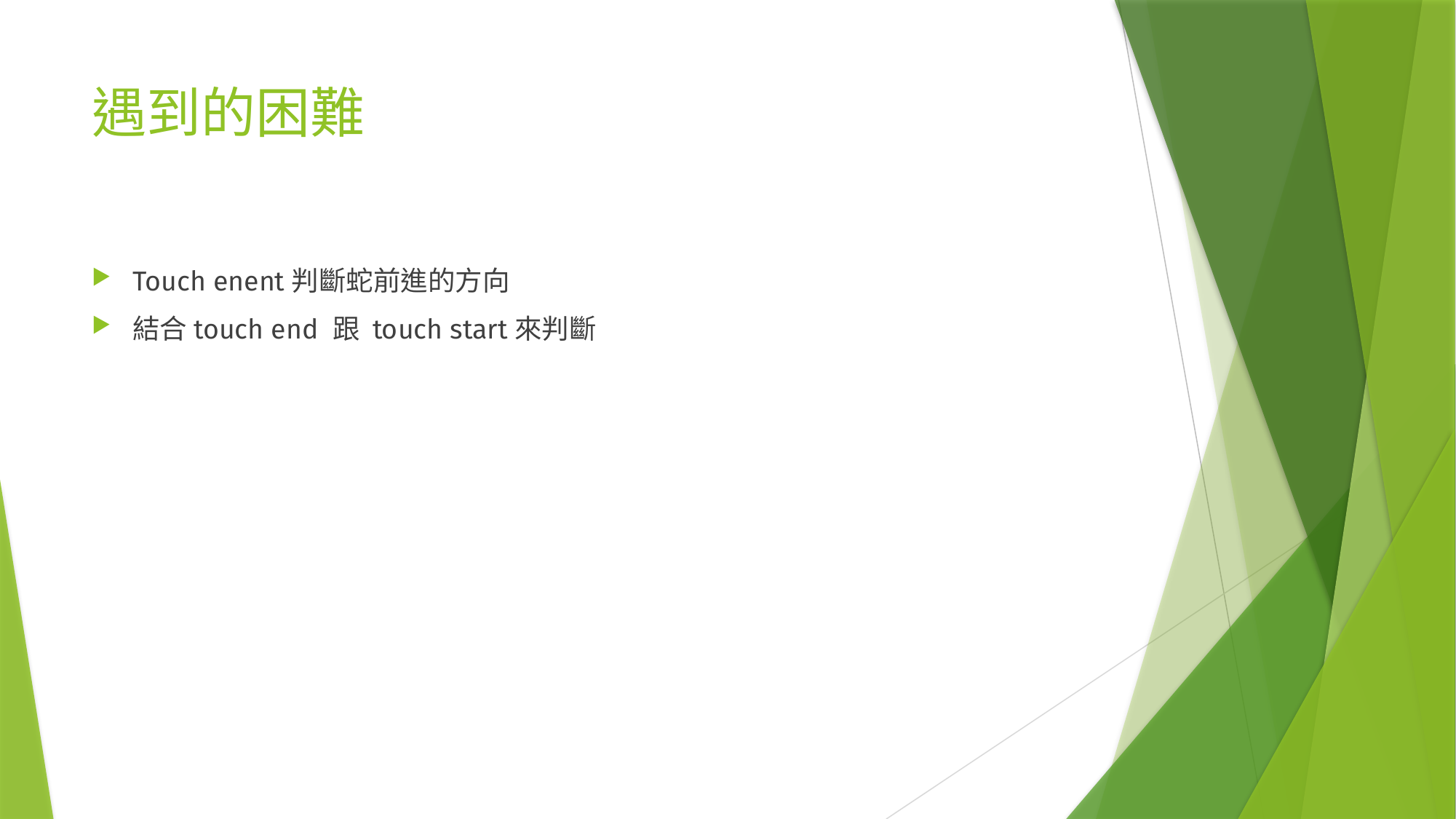

# 遇到的困難
Touch enent判斷蛇前進的方向
結合touch end 跟 touch start來判斷